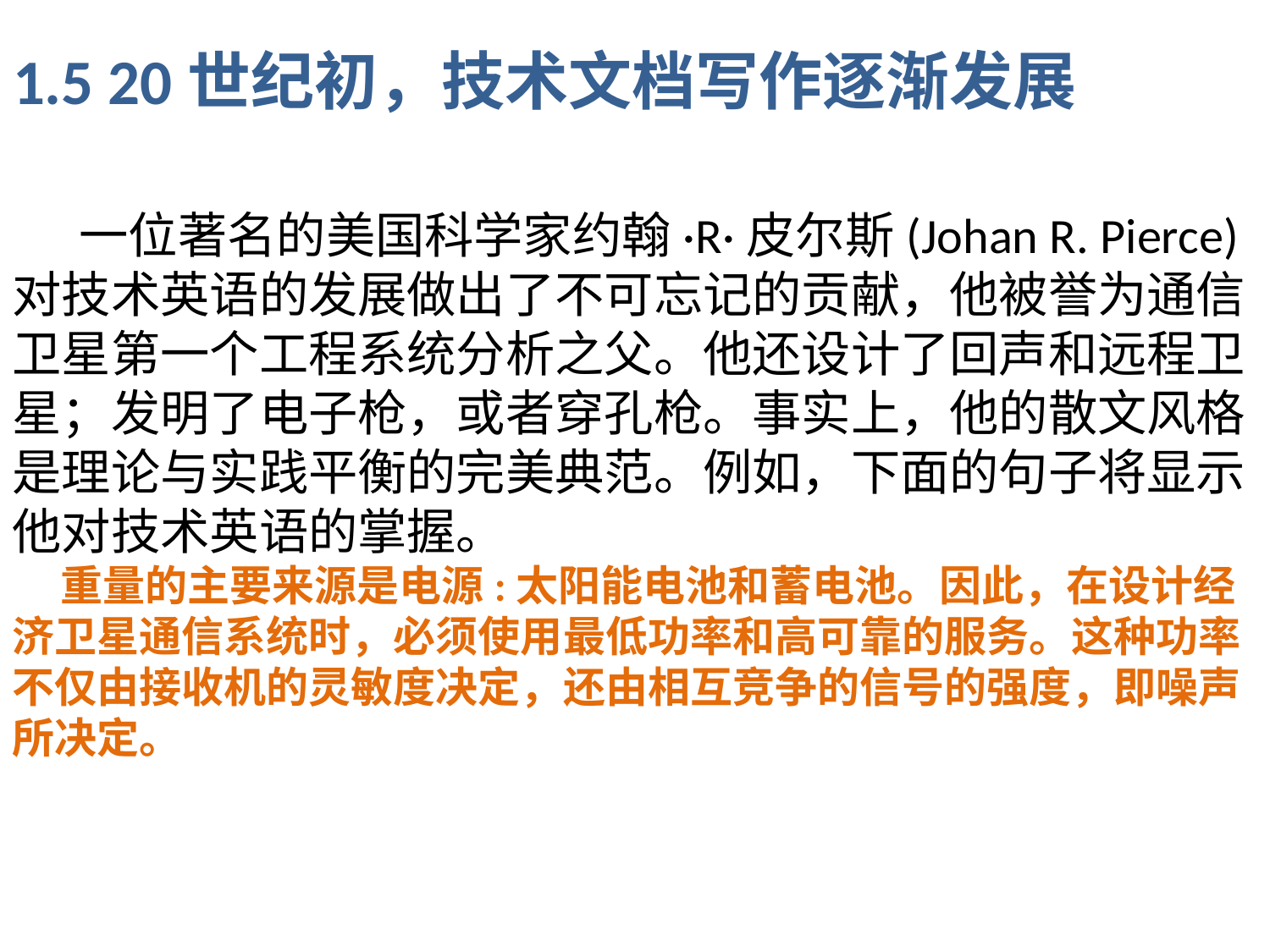

# 1.5 20世纪初，技术文档写作逐渐发展
     一位著名的美国科学家约翰·R·皮尔斯(Johan R. Pierce)对技术英语的发展做出了不可忘记的贡献，他被誉为通信卫星第一个工程系统分析之父。他还设计了回声和远程卫星；发明了电子枪，或者穿孔枪。事实上，他的散文风格是理论与实践平衡的完美典范。例如，下面的句子将显示他对技术英语的掌握。
    重量的主要来源是电源:太阳能电池和蓄电池。因此，在设计经济卫星通信系统时，必须使用最低功率和高可靠的服务。这种功率不仅由接收机的灵敏度决定，还由相互竞争的信号的强度，即噪声所决定。